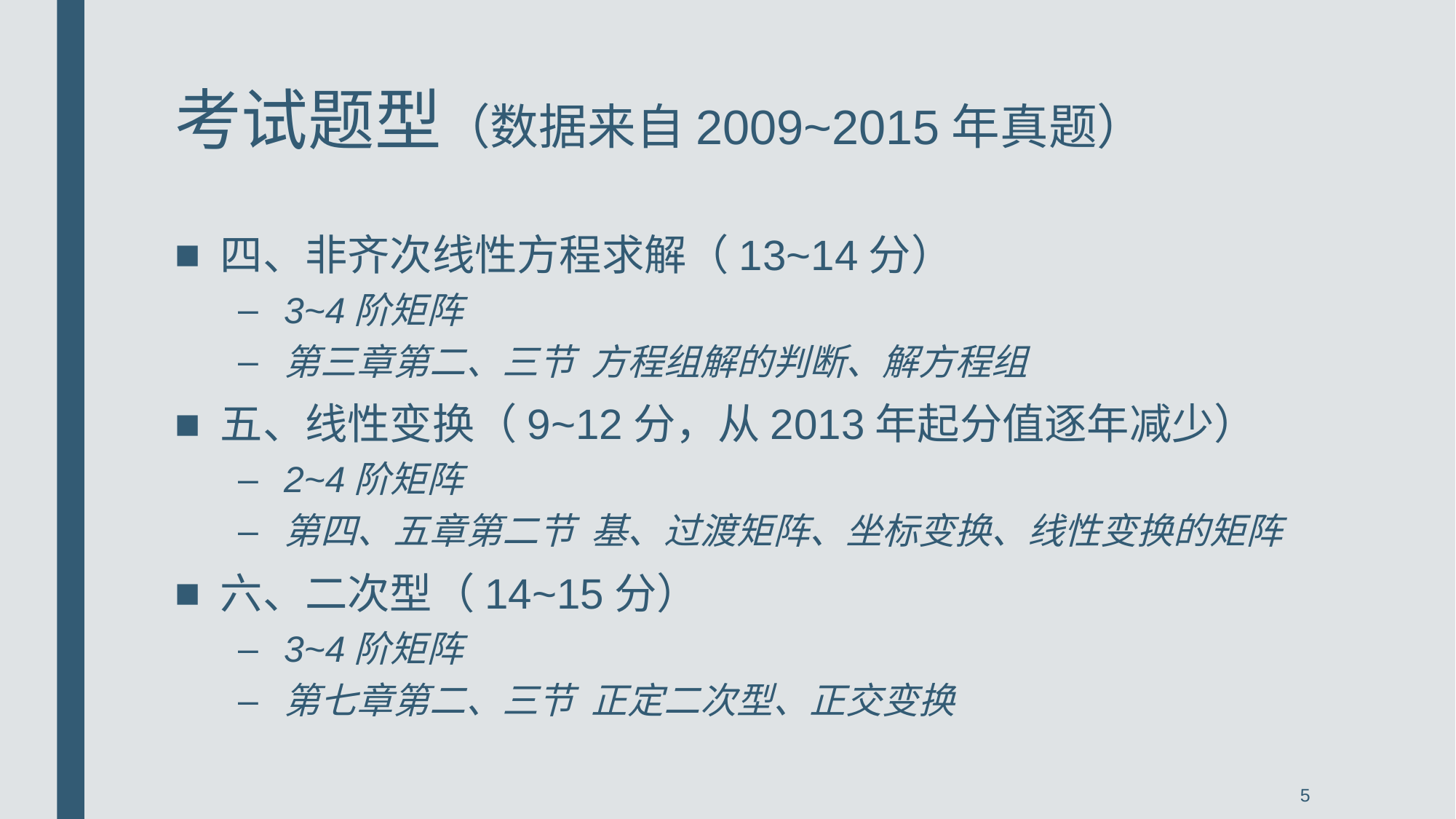

# 考试题型（数据来自2009~2015年真题）
四、非齐次线性方程求解（13~14分）
3~4阶矩阵
第三章第二、三节  方程组解的判断、解方程组
五、线性变换（9~12分，从2013年起分值逐年减少）
2~4阶矩阵
第四、五章第二节  基、过渡矩阵、坐标变换、线性变换的矩阵
六、二次型（14~15分）
3~4阶矩阵
第七章第二、三节  正定二次型、正交变换
5